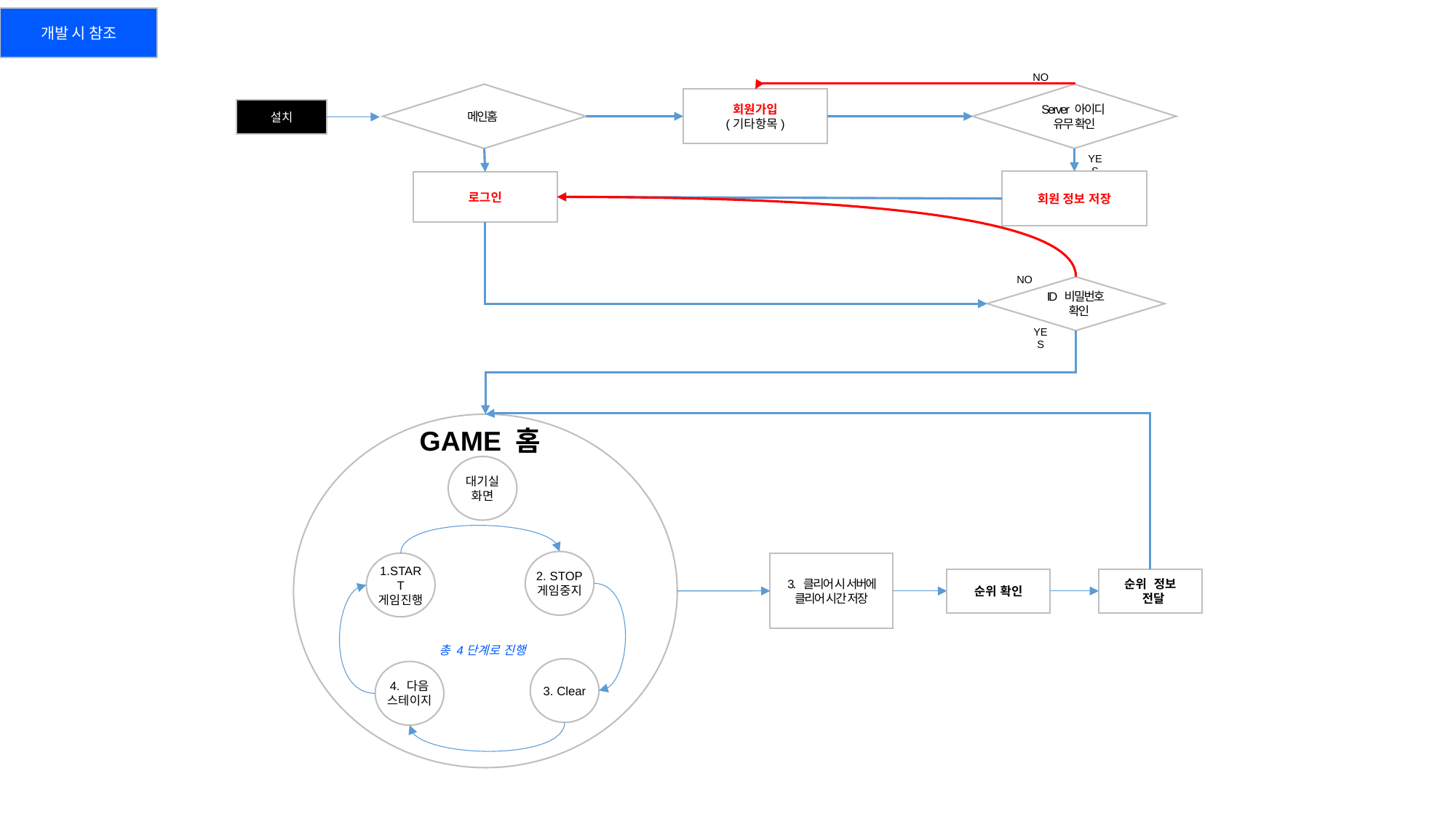

개발 시 참조
NO
메인홈
Server 아이디
유무 확인
회원가입
(기타항목)
설치
YES
회원 정보 저장
로그인
NO
ID  비밀번호
 확인
YES

GAME 홈
대기실 화면
2. STOP
게임중지
1.START
게임진행
3.  클리어 시 서버에 클리어 시간 저장
순위 확인
순위  정보
 전달
총 4단계로 진행
3. Clear
4. 다음 스테이지